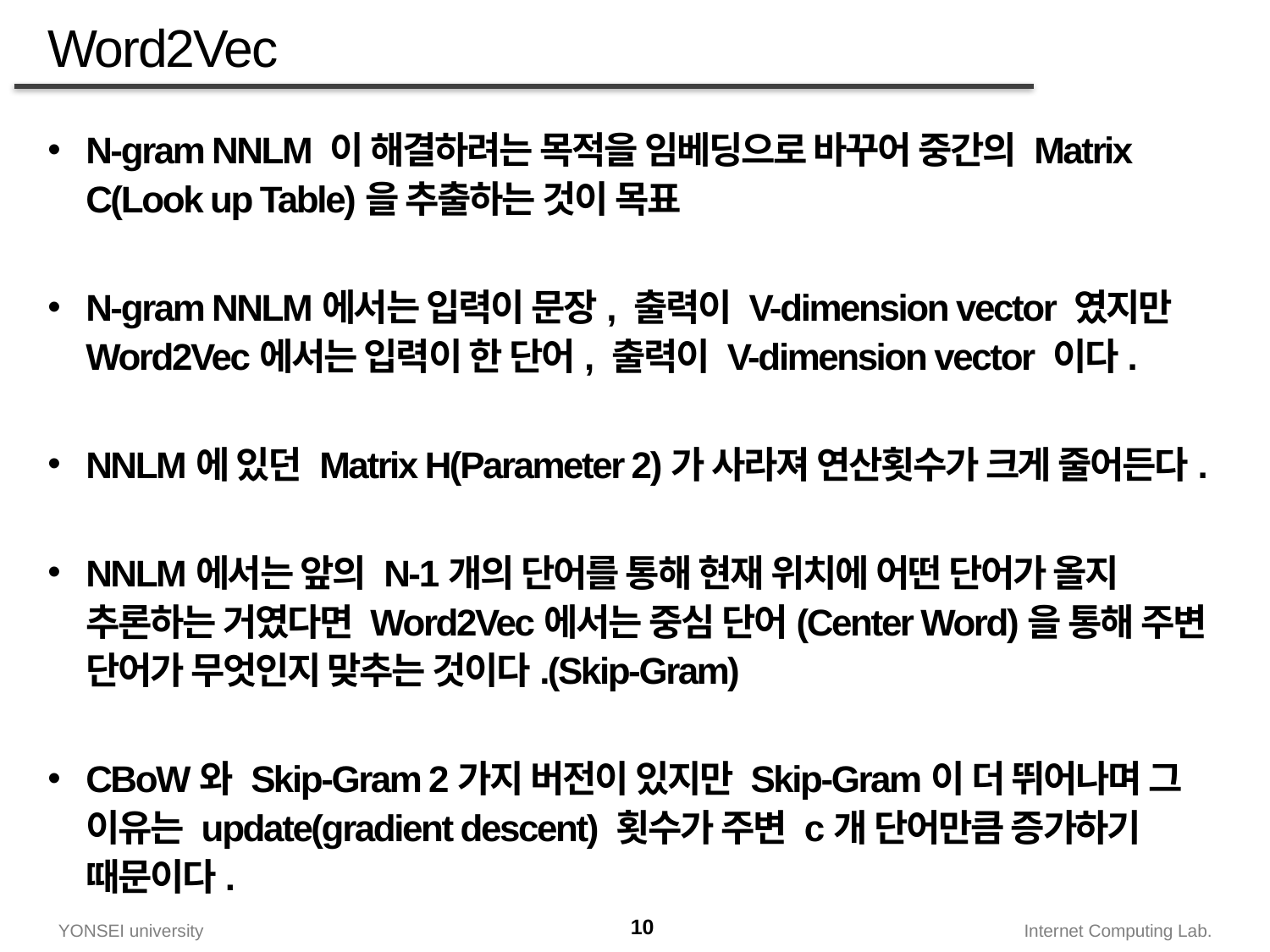

# Word2Vec
N-gram NNLM 이 해결하려는 목적을 임베딩으로 바꾸어 중간의 Matrix C(Look up Table)을 추출하는 것이 목표

N-gram NNLM에서는 입력이 문장, 출력이 V-dimension vector 였지만 Word2Vec에서는 입력이 한 단어, 출력이 V-dimension vector 이다.

NNLM에 있던 Matrix H(Parameter 2)가 사라져 연산횟수가 크게 줄어든다.

NNLM에서는 앞의 N-1개의 단어를 통해 현재 위치에 어떤 단어가 올지 추론하는 거였다면 Word2Vec에서는 중심 단어(Center Word)을 통해 주변 단어가 무엇인지 맞추는 것이다.(Skip-Gram)

CBoW와 Skip-Gram 2가지 버전이 있지만 Skip-Gram이 더 뛰어나며 그 이유는 update(gradient descent) 횟수가 주변 c개 단어만큼 증가하기 때문이다.
10